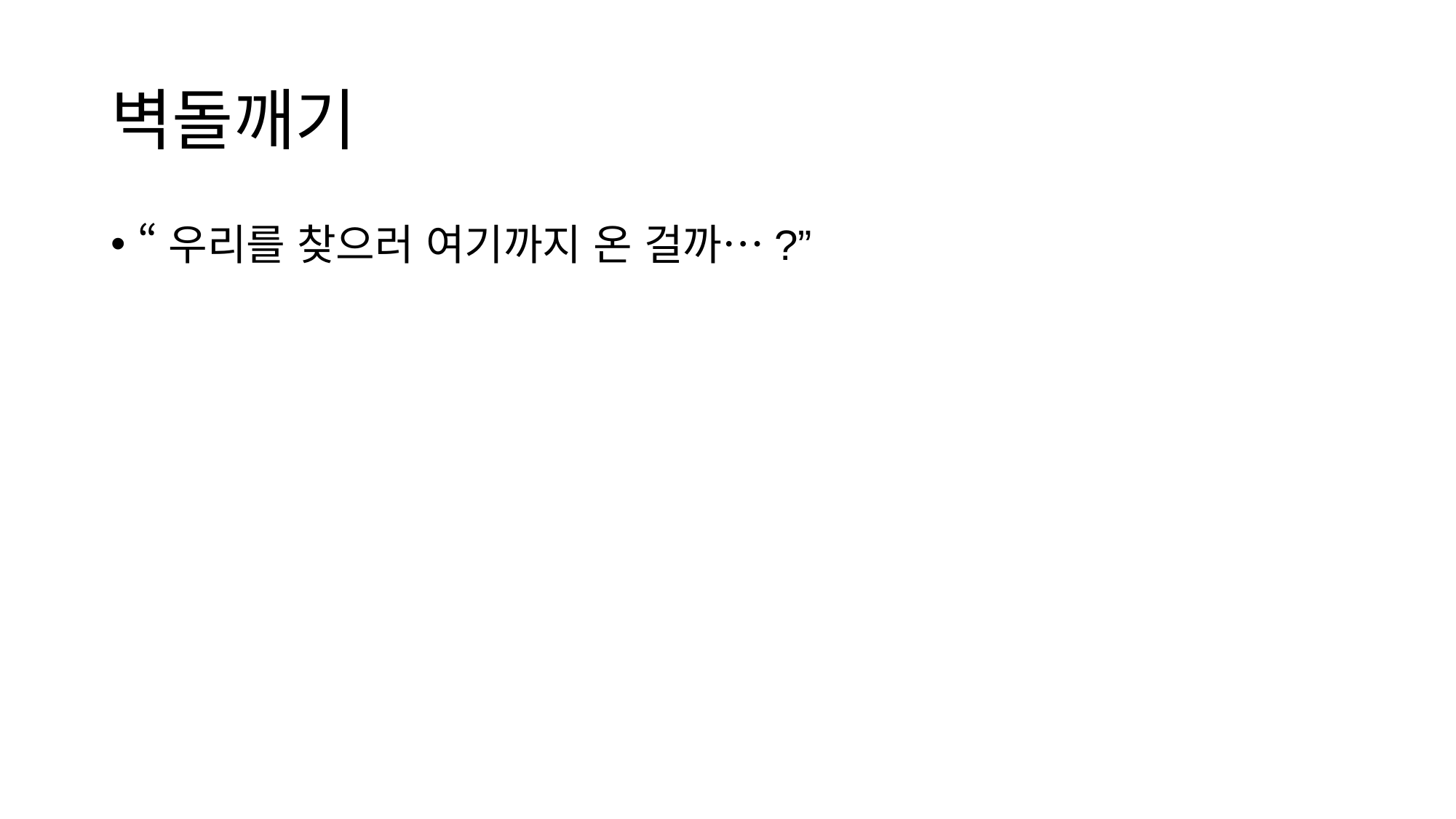

# 벽돌깨기
“우리를 찾으러 여기까지 온 걸까…?”